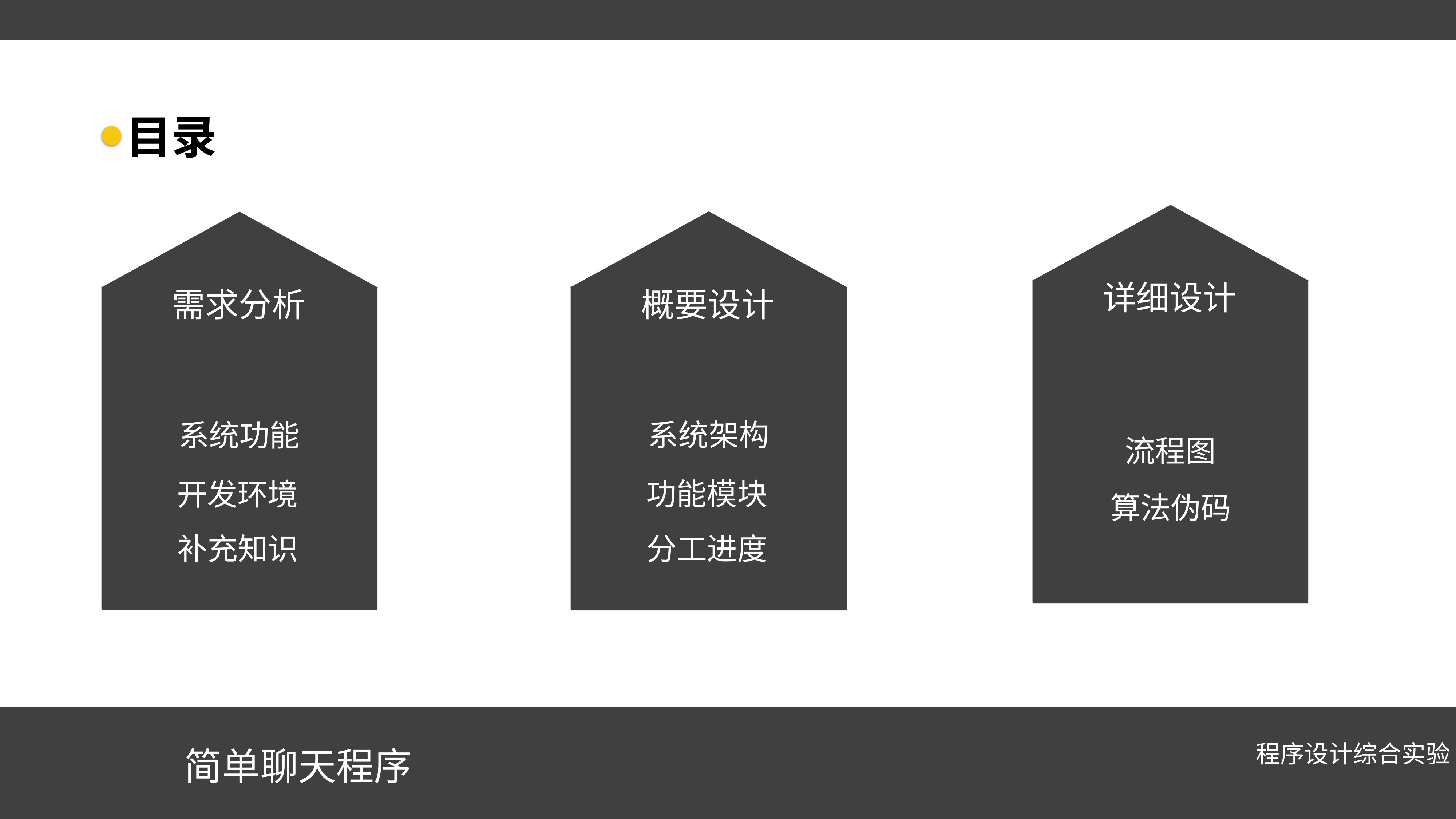

目录

详细设计
概要设计
需求分析

系统架构

系统功能

流程图
功能模块

开发环境

算法伪码
分工进度

补充知识

简单聊天程序